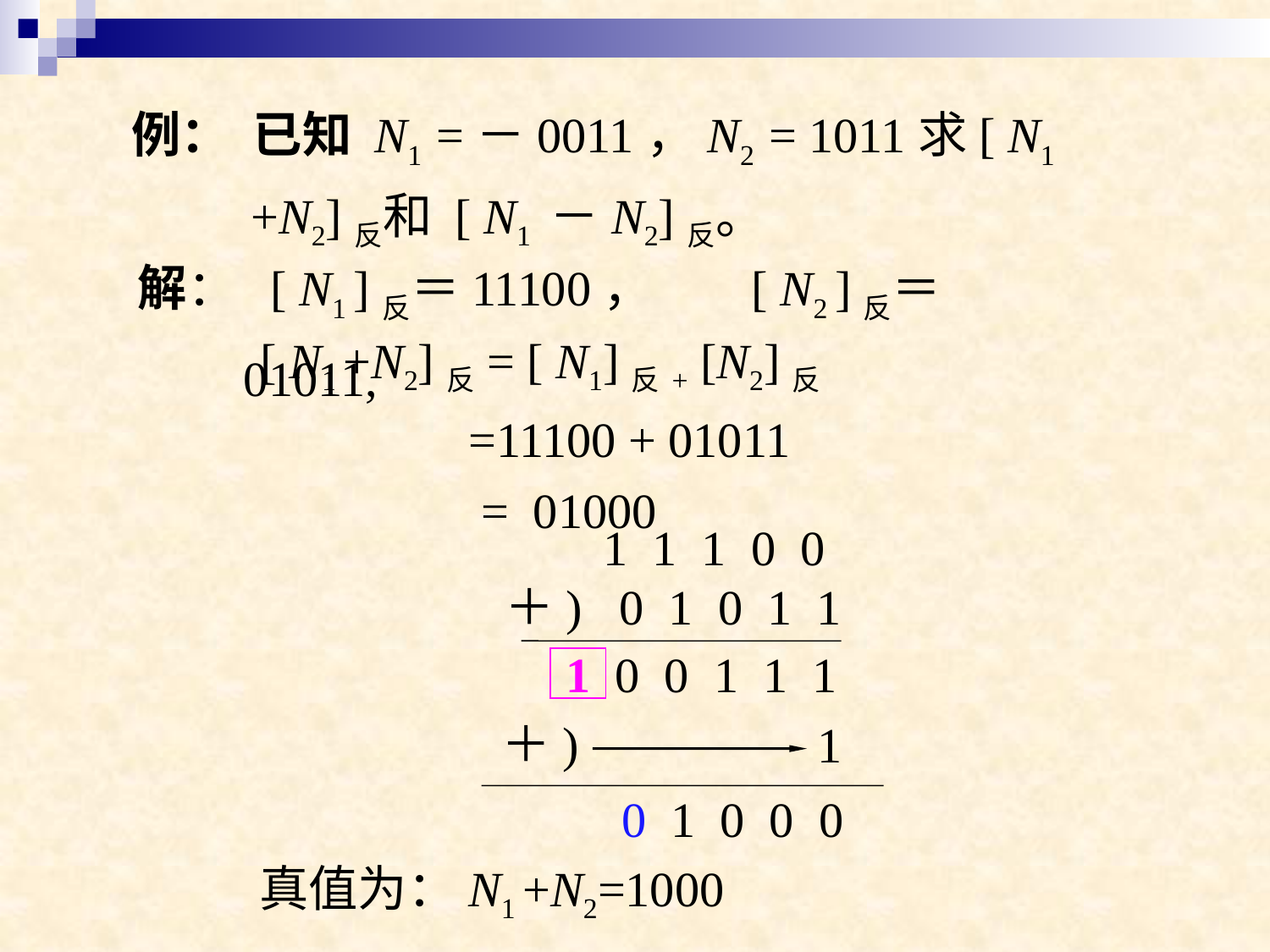

例：  已知 N1  =－0011，N2  = 1011求[ N1 +N2]反和 [ N1 －N2]反。
解：  [ N1 ]反＝11100，	[ N2 ]反＝01011,
[ N1 +N2]反= [ N1]反+ [N2]反
                 =11100 + 01011
                  =  01000
        1  1  1  0  0
＋)   0  1  0  1  1
1  0  0  1  1  1

＋)
1

0  1  0  0  0

真值为：N1 +N2=1000